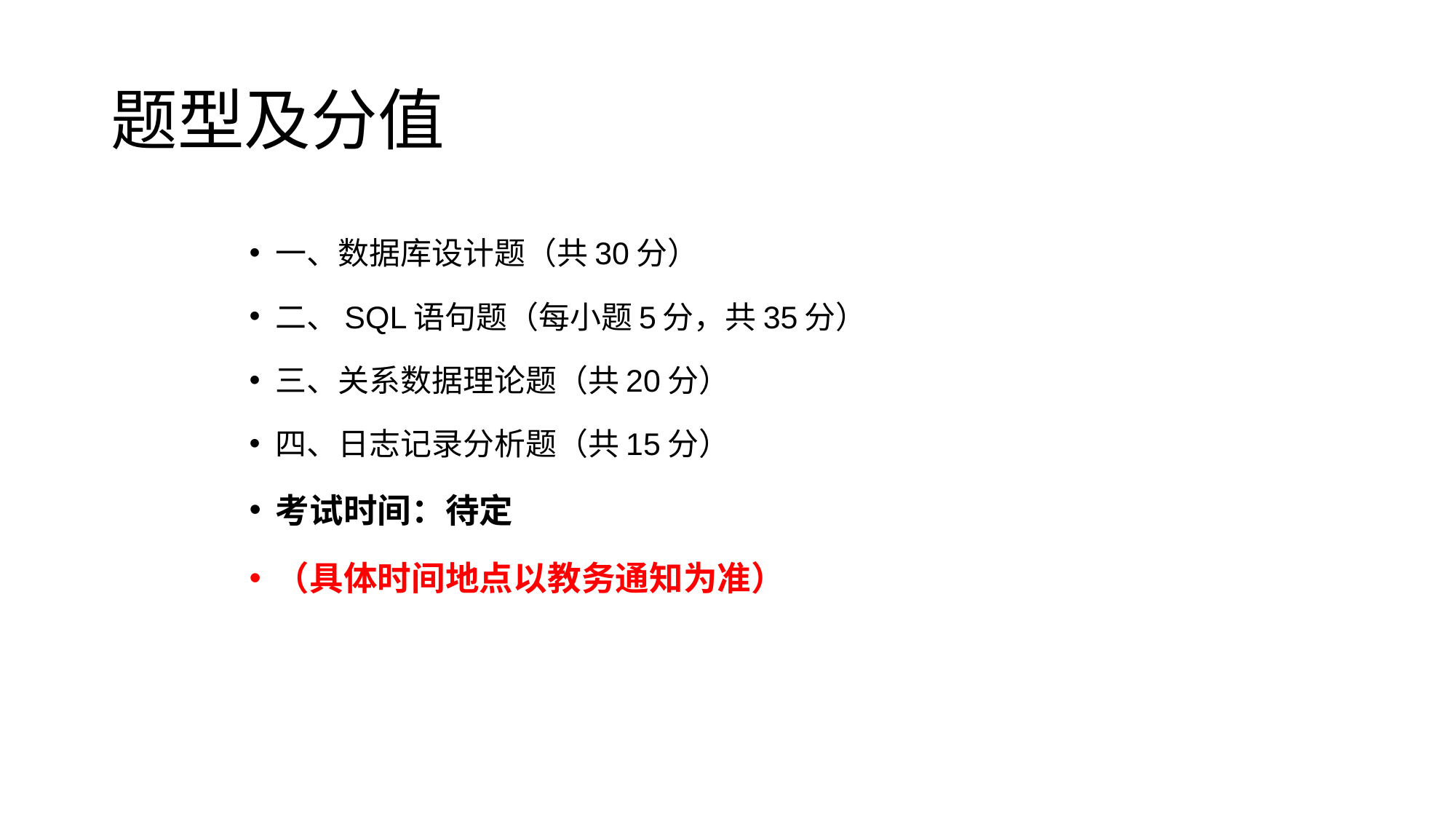

# 题型及分值
一、数据库设计题（共30分）
二、SQL语句题（每小题5分，共35分）
三、关系数据理论题（共20分）
四、日志记录分析题（共15分）
考试时间：待定
（具体时间地点以教务通知为准）